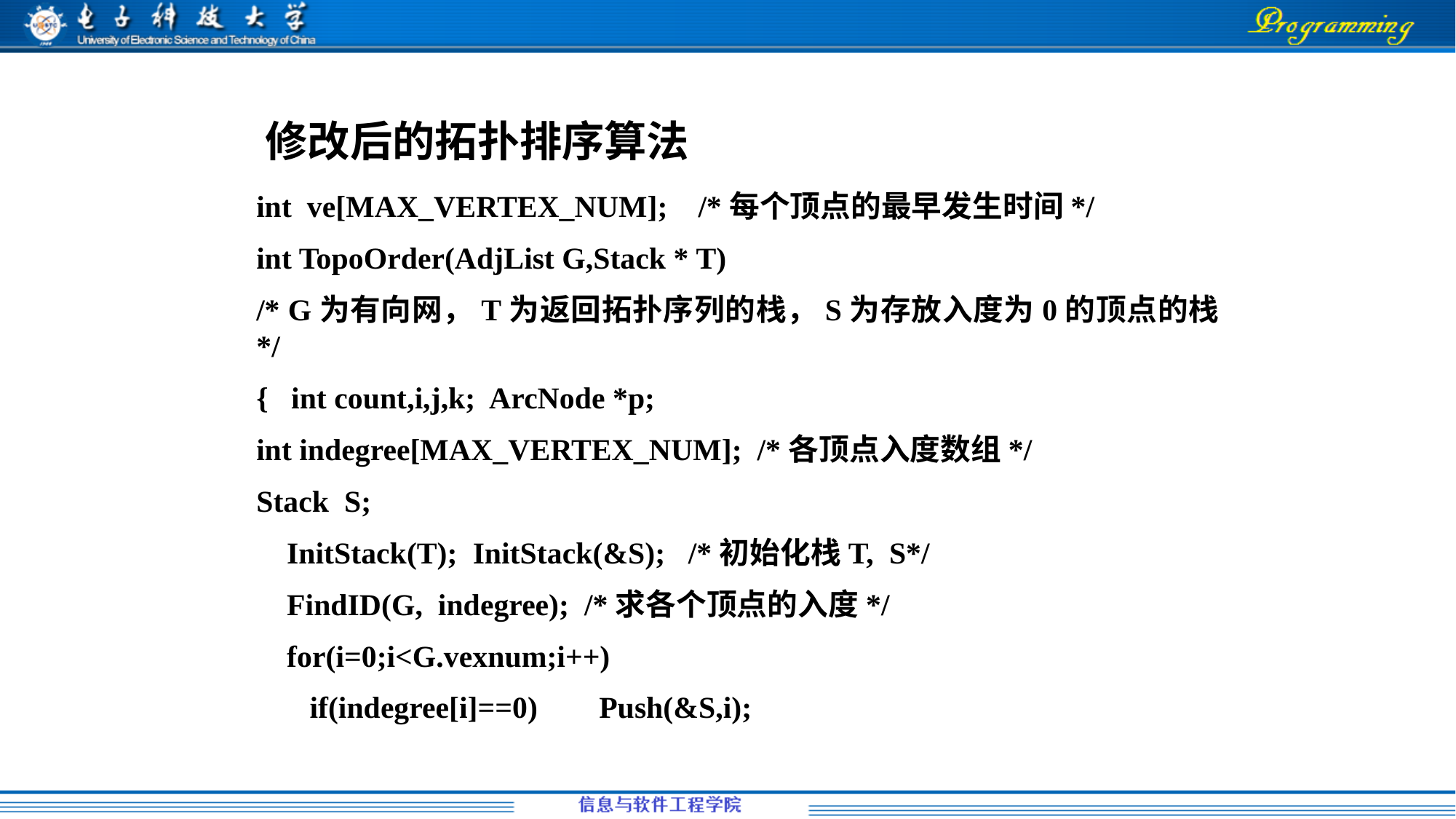

修改后的拓扑排序算法
int  ve[MAX_VERTEX_NUM];    /*每个顶点的最早发生时间*/
int TopoOrder(AdjList G,Stack * T)
/* G为有向网，T为返回拓扑序列的栈，S为存放入度为0的顶点的栈*/
{   int count,i,j,k;  ArcNode *p;
int indegree[MAX_VERTEX_NUM];  /*各顶点入度数组*/
Stack  S;
    InitStack(T);  InitStack(&S);   /*初始化栈T,  S*/
    FindID(G,  indegree);  /*求各个顶点的入度*/
    for(i=0;i<G.vexnum;i++)
       if(indegree[i]==0)	  Push(&S,i);